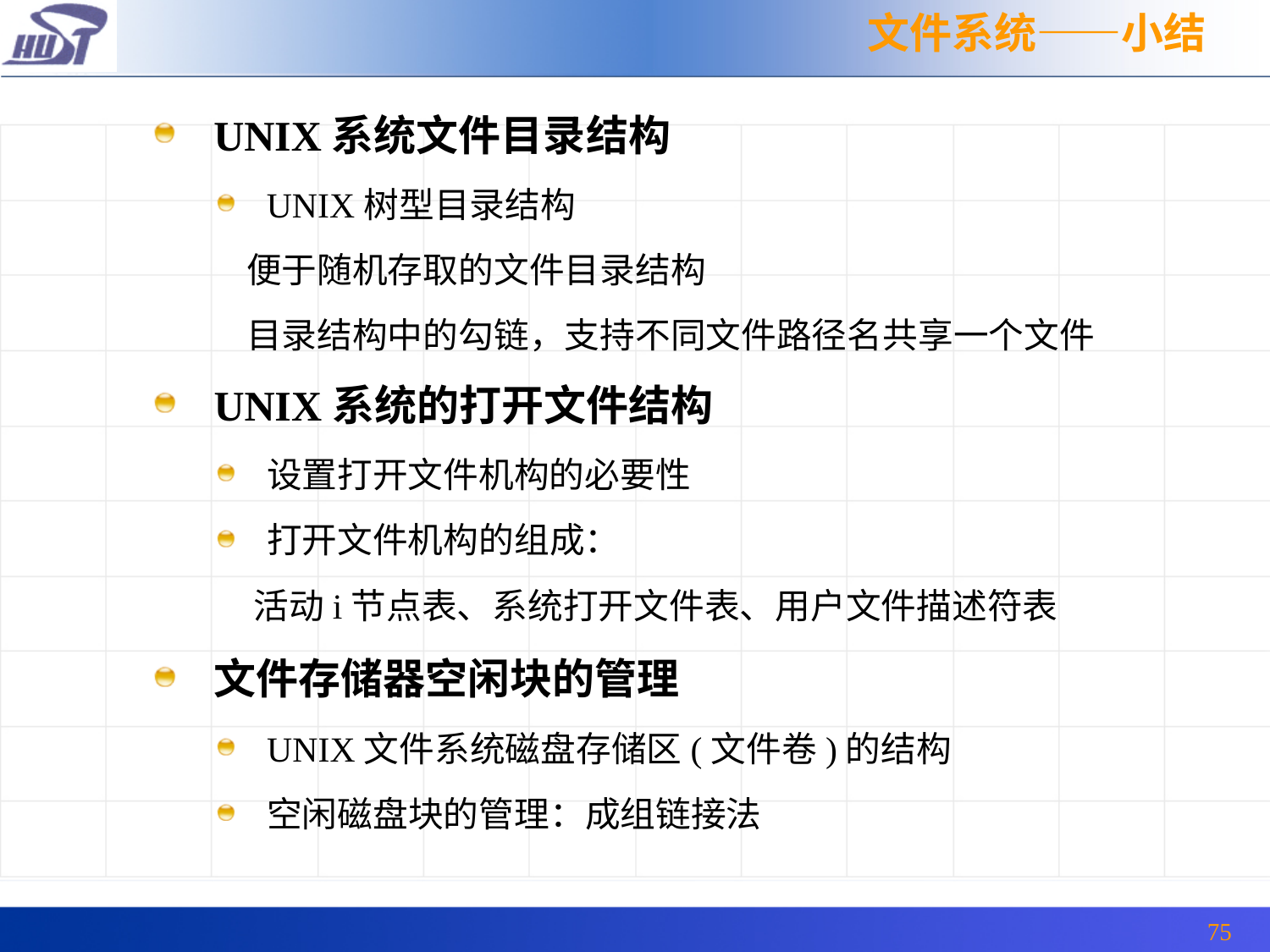

文件系统——小结
UNIX系统文件目录结构
UNIX树型目录结构
便于随机存取的文件目录结构
目录结构中的勾链，支持不同文件路径名共享一个文件
UNIX系统的打开文件结构
设置打开文件机构的必要性
打开文件机构的组成：
    活动i节点表、系统打开文件表、用户文件描述符表

文件存储器空闲块的管理
UNIX文件系统磁盘存储区(文件卷)的结构
空闲磁盘块的管理：成组链接法
75